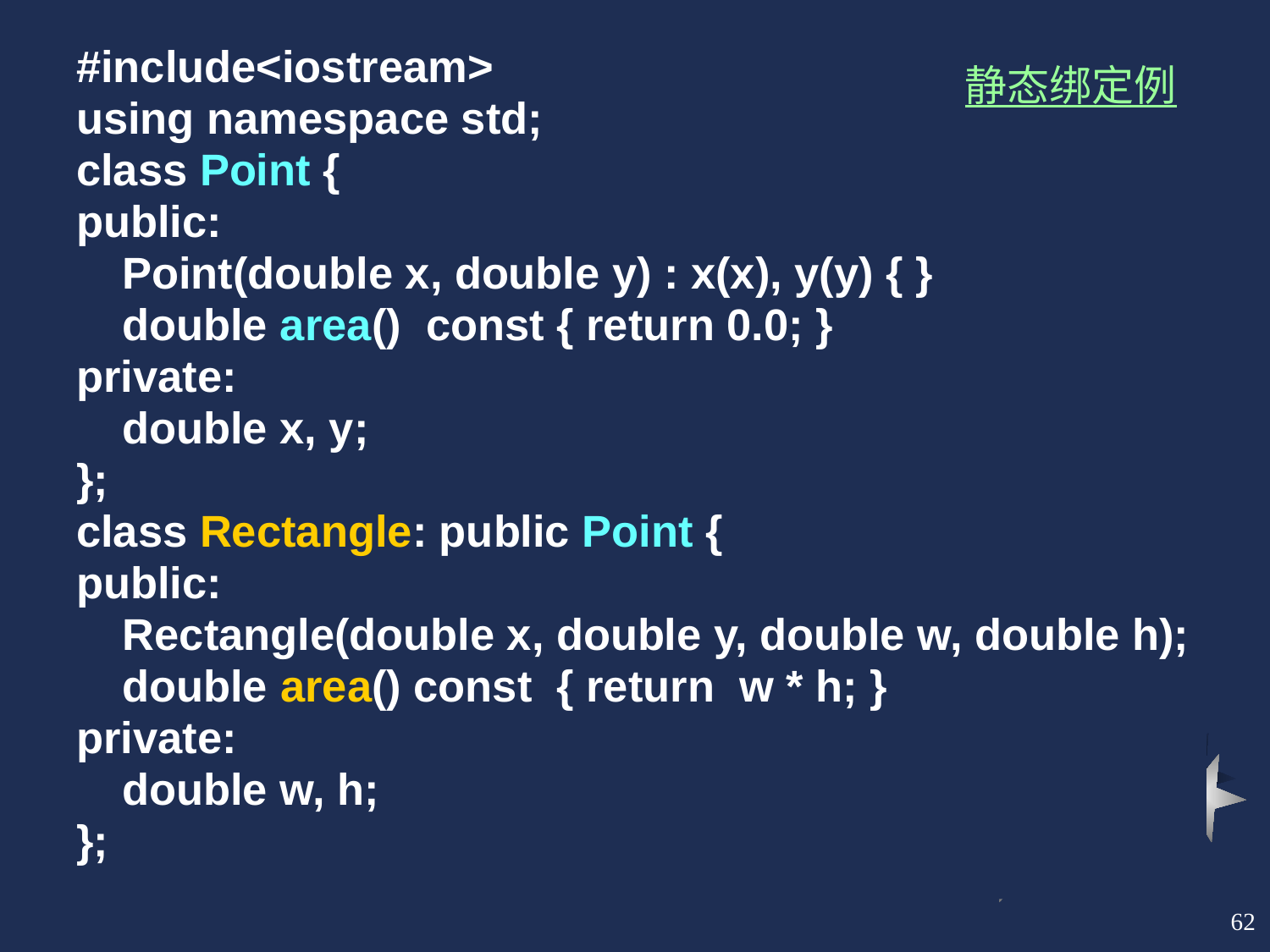

#include<iostream>
using namespace std;
class Point {
public:
	Point(double x, double y) : x(x), y(y) { }
	double area()  const { return 0.0; }
private:
	double x, y;
};
class Rectangle: public Point {
public:
	Rectangle(double x, double y, double w, double h);
	double area() const  { return  w * h; }
private:
	double w, h;
};
静态绑定例
62